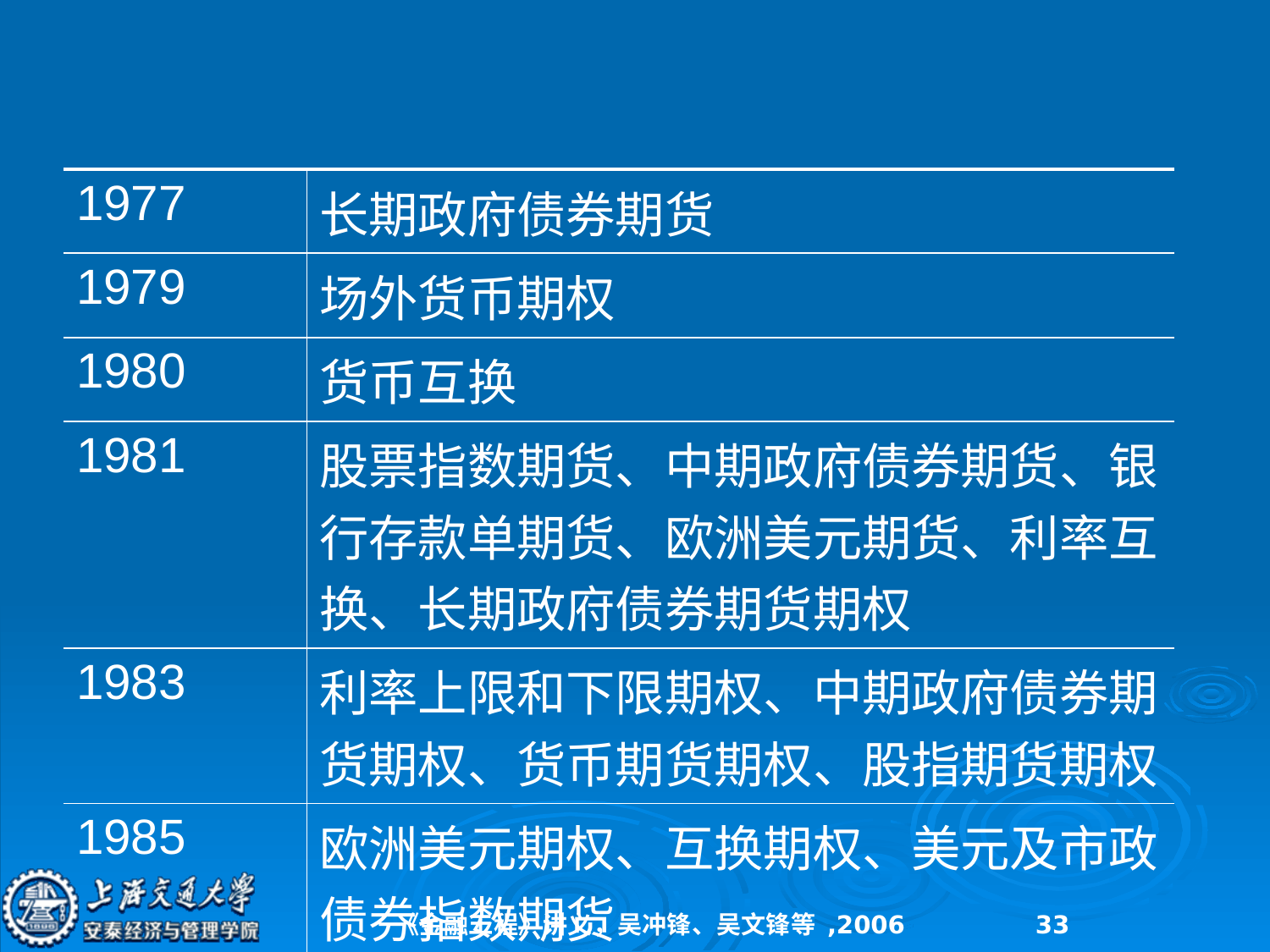

| 1977 | 长期政府债券期货 |
| --- | --- |
| 1979 | 场外货币期权 |
| 1980 | 货币互换 |
| 1981 | 股票指数期货、中期政府债券期货、银行存款单期货、欧洲美元期货、利率互换、长期政府债券期货期权 |
| 1983 | 利率上限和下限期权、中期政府债券期货期权、货币期货期权、股指期货期权 |
| 1985 | 欧洲美元期权、互换期权、美元及市政债券指数期货 |